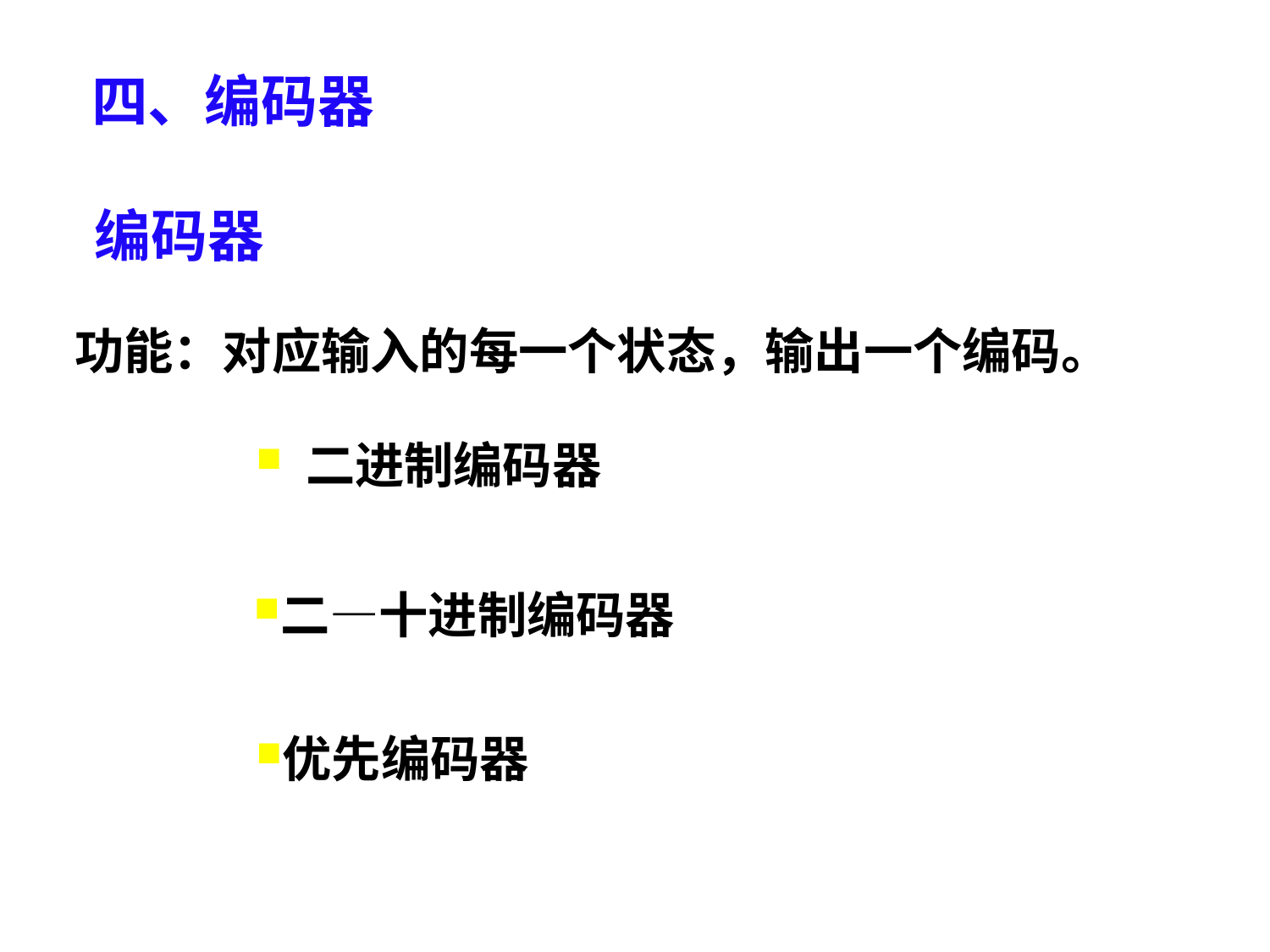

# 四、编码器
编码器
功能：对应输入的每一个状态，输出一个编码。
 二进制编码器
二—十进制编码器
优先编码器